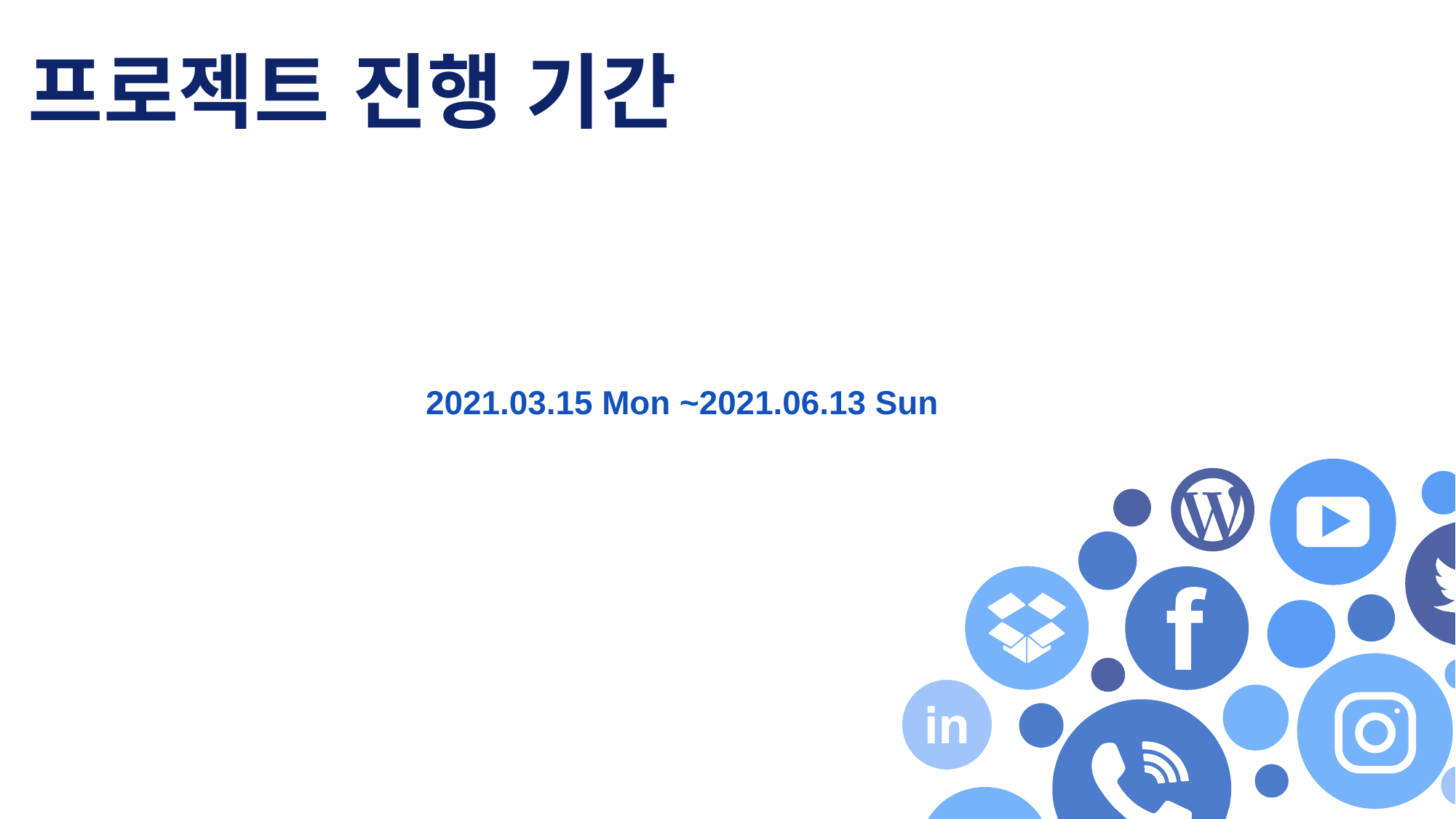

프로젝트 진행 기간
2021.03.15 Mon ~2021.06.13 Sun